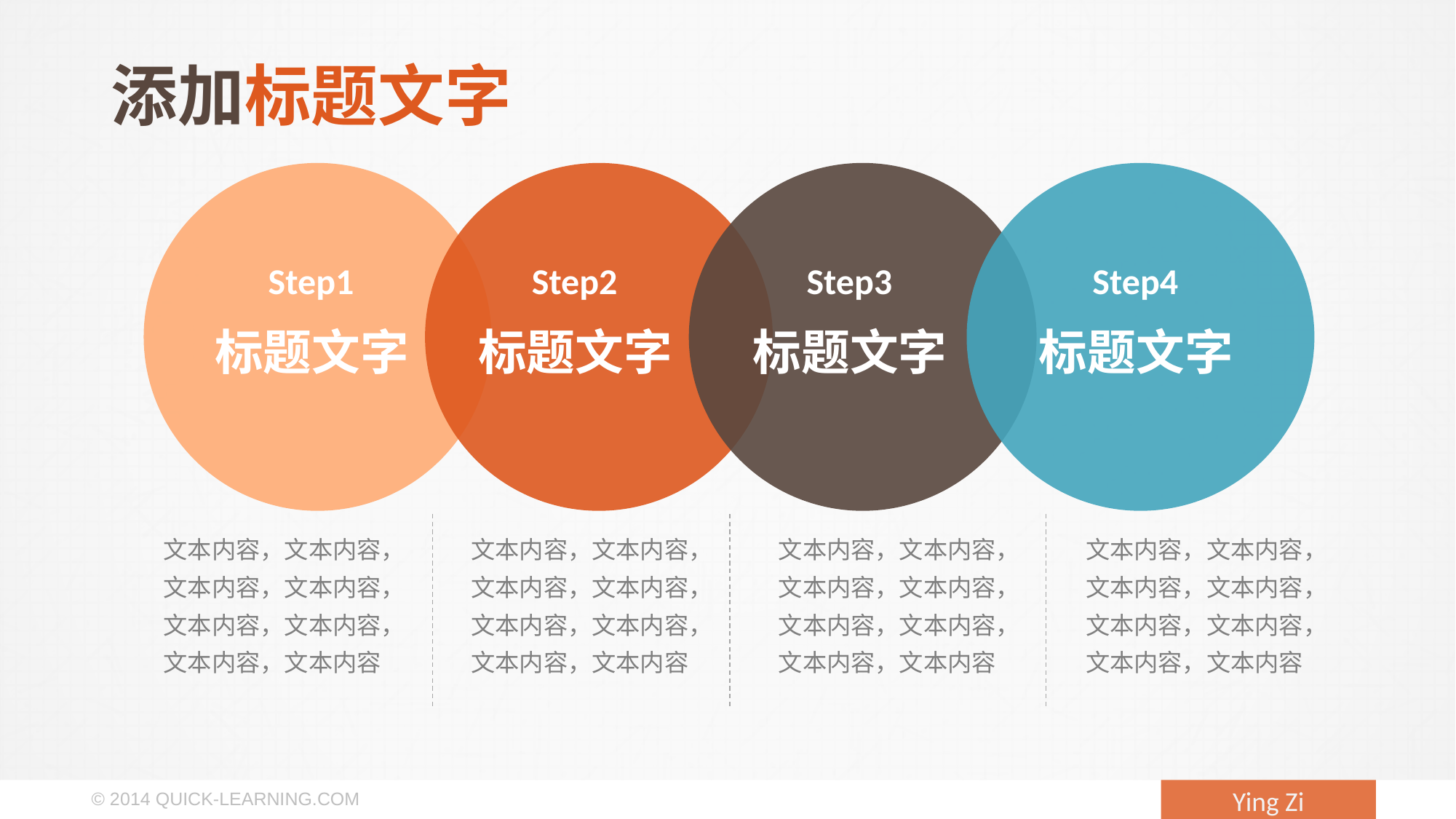

# 添加标题文字

Step1
Step2
Step3
Step4
标题文字
标题文字
标题文字
标题文字
文本内容，文本内容，文本内容，文本内容，文本内容，文本内容，文本内容，文本内容
文本内容，文本内容，文本内容，文本内容，文本内容，文本内容，文本内容，文本内容
文本内容，文本内容，文本内容，文本内容，文本内容，文本内容，文本内容，文本内容
文本内容，文本内容，文本内容，文本内容，文本内容，文本内容，文本内容，文本内容